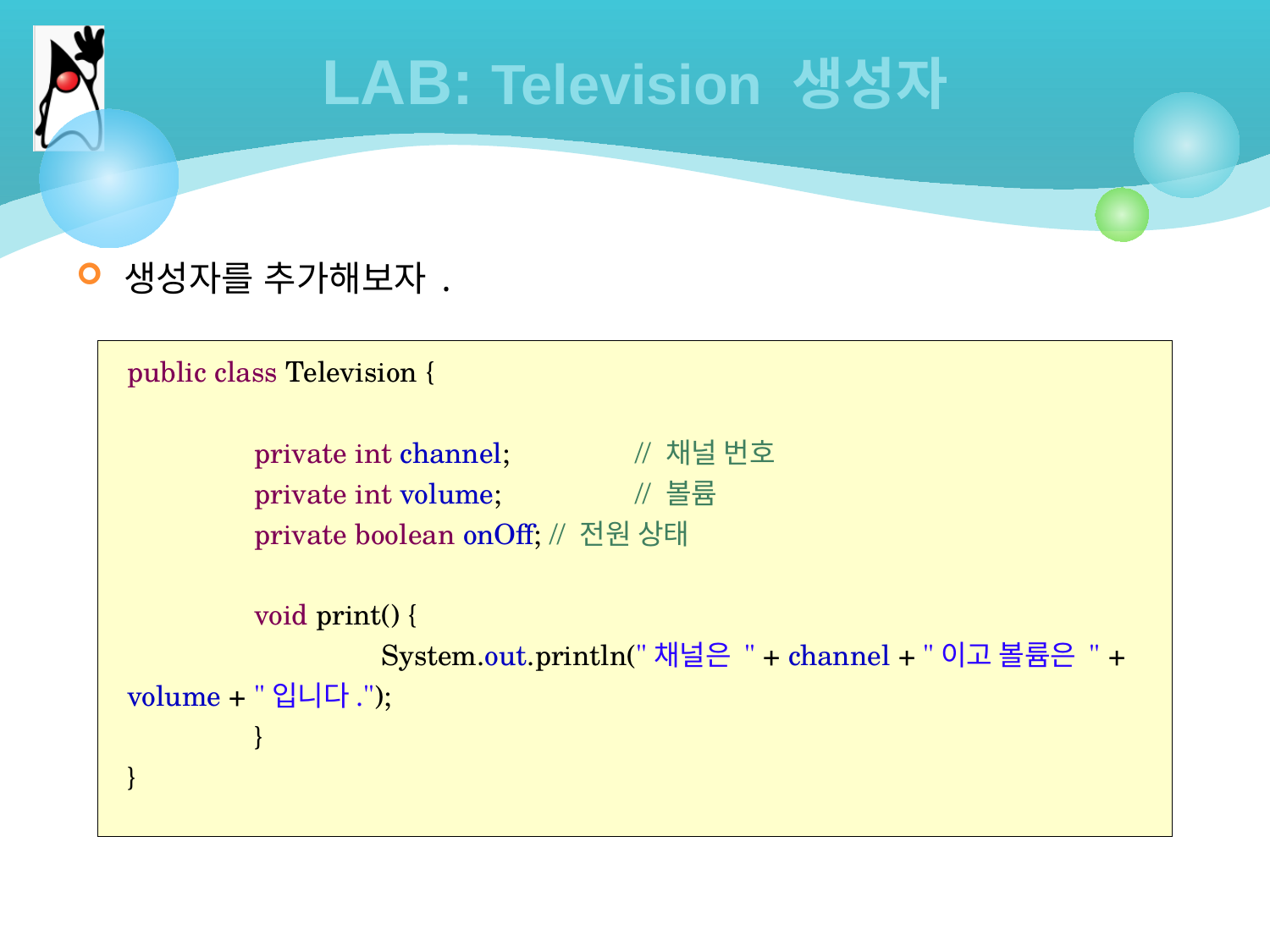

# LAB: Television 생성자
생성자를 추가해보자.
public class Television {

	private int channel; 	// 채널 번호
	private int volume; 	// 볼륨
	private boolean onOff; // 전원 상태

	void print() {
		System.out.println("채널은 " + channel + "이고 볼륨은 " + volume + "입니다.");
	}
}